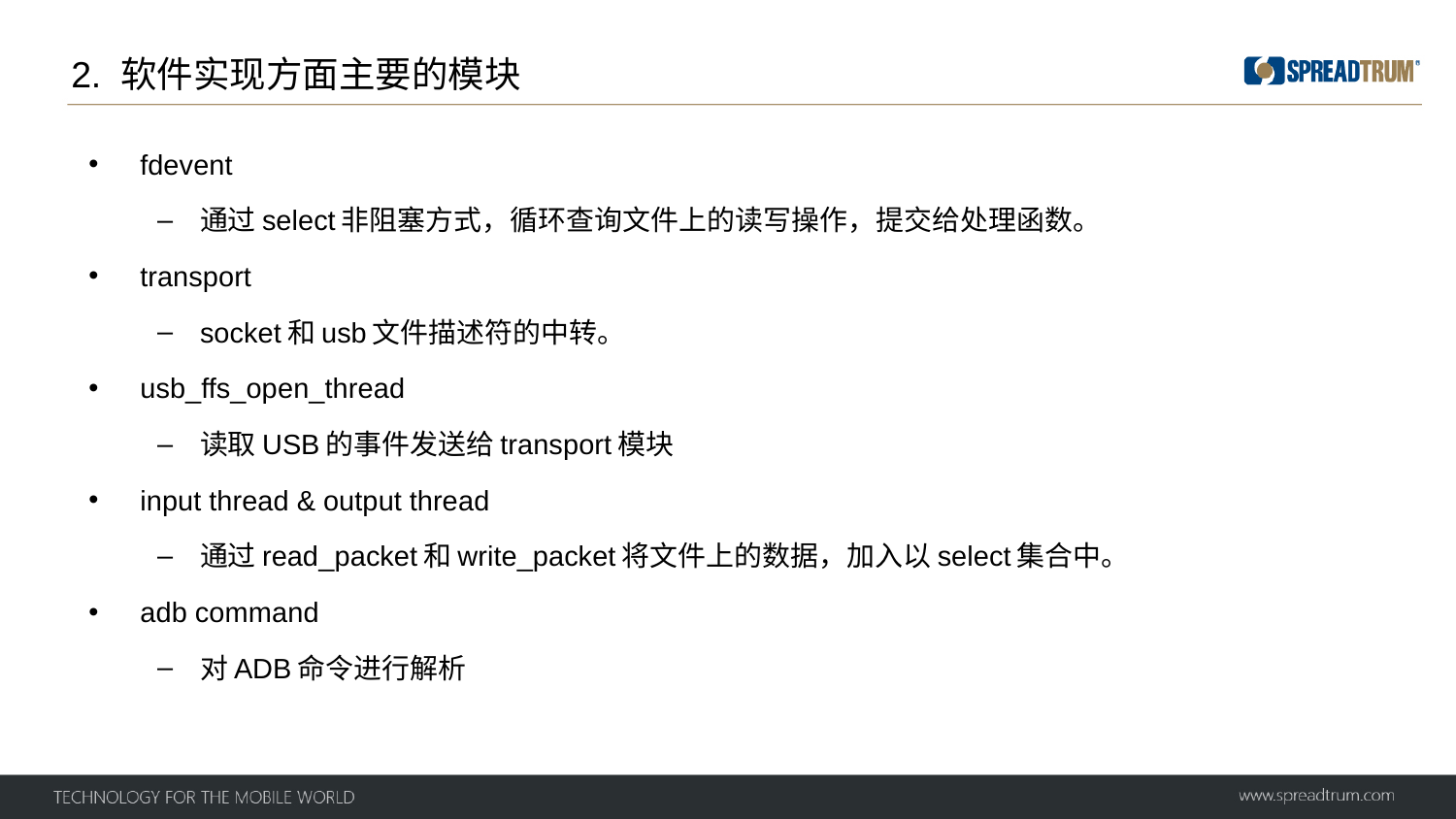

# 2. 软件实现方面主要的模块
fdevent
通过select非阻塞方式，循环查询文件上的读写操作，提交给处理函数。
transport
socket和usb文件描述符的中转。
usb_ffs_open_thread
读取USB的事件发送给transport模块
input thread & output thread
通过read_packet和write_packet将文件上的数据，加入以select集合中。
adb command
对ADB命令进行解析